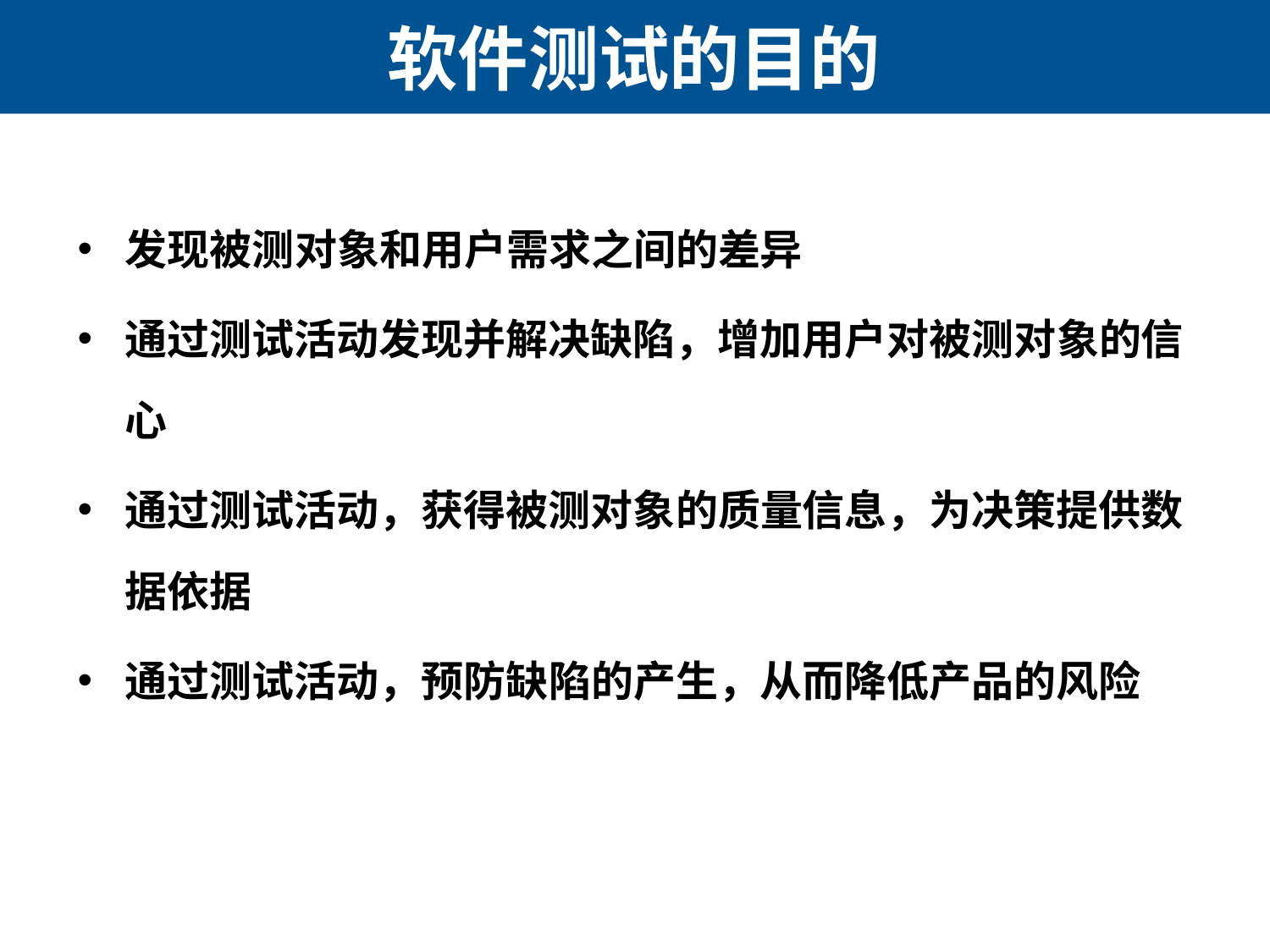

# 软件测试的目的
发现被测对象和用户需求之间的差异
通过测试活动发现并解决缺陷，增加用户对被测对象的信心
通过测试活动，获得被测对象的质量信息，为决策提供数据依据
通过测试活动，预防缺陷的产生，从而降低产品的风险